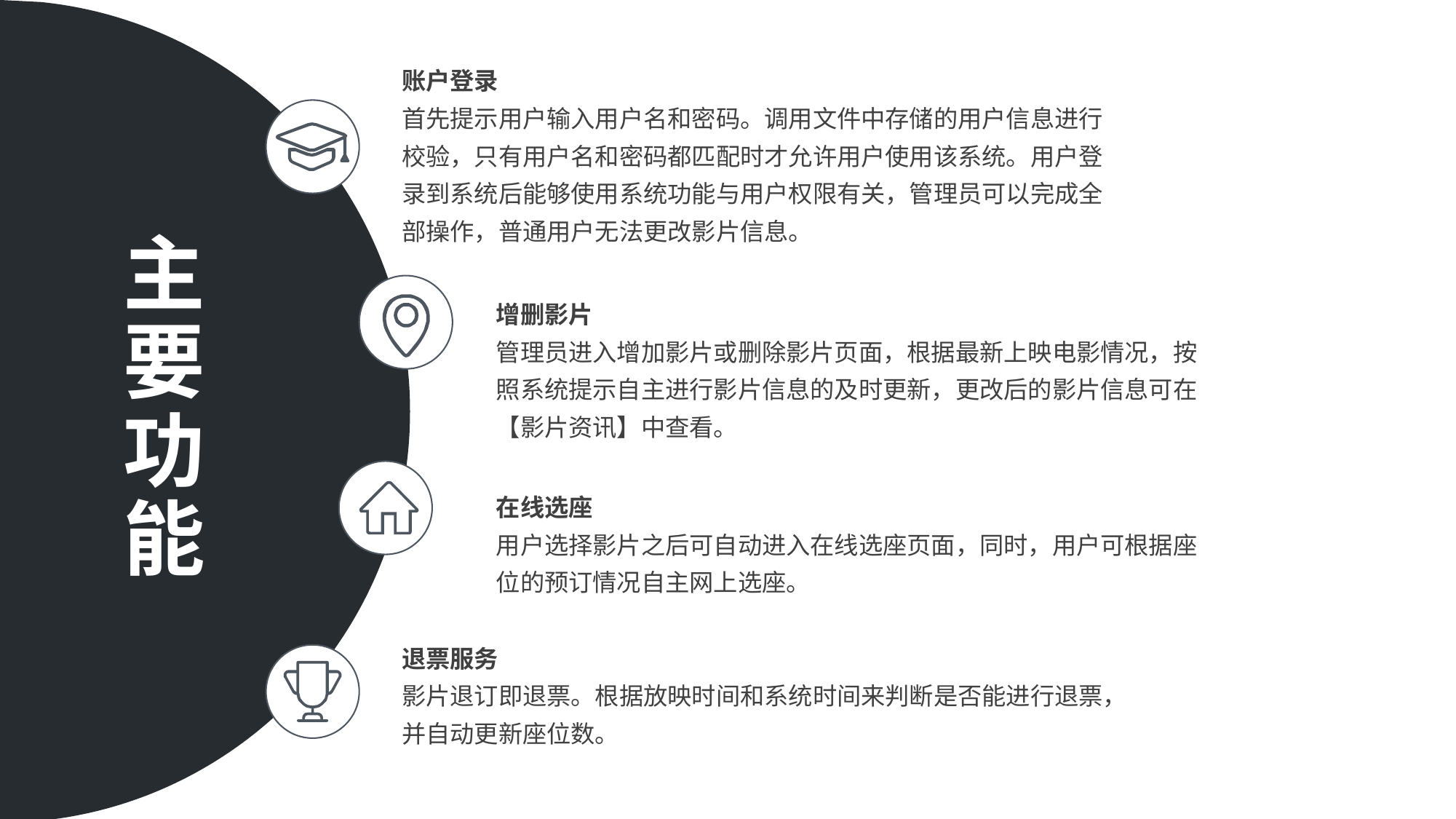

账户登录
首先提示用户输入用户名和密码。调用文件中存储的用户信息进行校验，只有用户名和密码都匹配时才允许用户使用该系统。用户登录到系统后能够使用系统功能与用户权限有关，管理员可以完成全部操作，普通用户无法更改影片信息。

主要功能

增删影片
管理员进入增加影片或删除影片页面，根据最新上映电影情况，按照系统提示自主进行影片信息的及时更新，更改后的影片信息可在【影片资讯】中查看。

在线选座
用户选择影片之后可自动进入在线选座页面，同时，用户可根据座位的预订情况自主网上选座。

退票服务
影片退订即退票。根据放映时间和系统时间来判断是否能进行退票，并自动更新座位数。